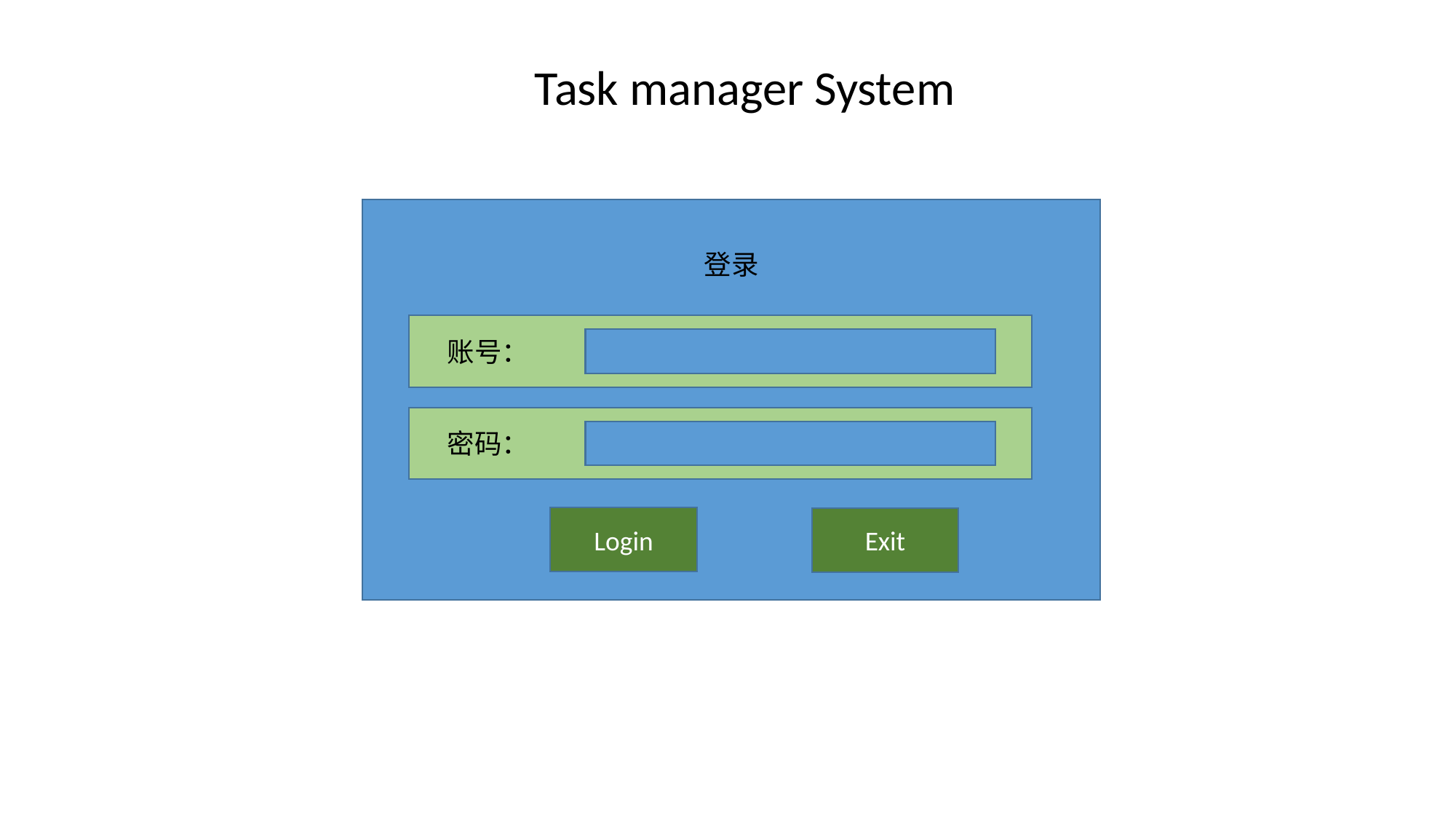

Task manager System

登录

账号：

密码：

Login
Exit